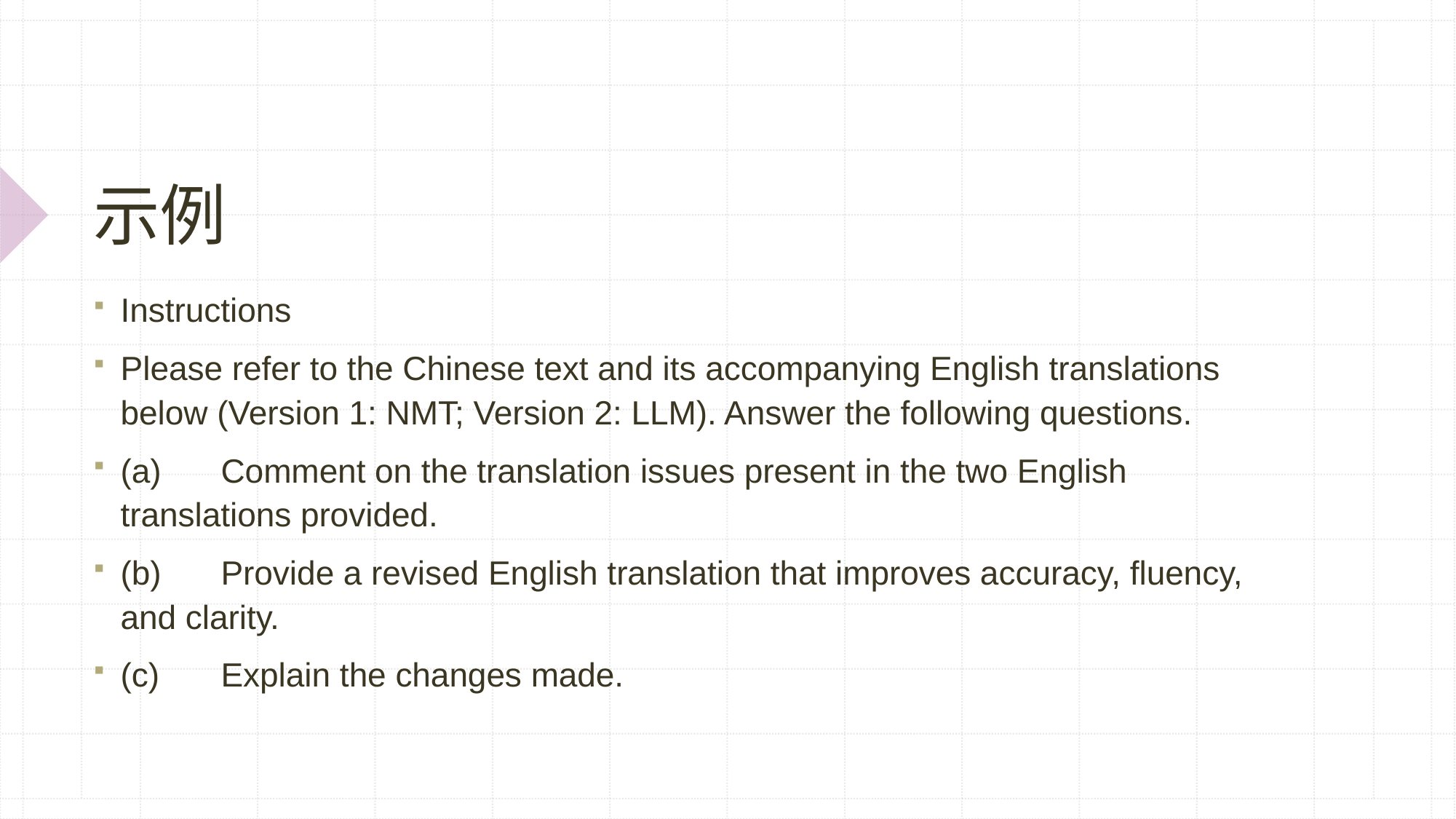

# 示例
Instructions
Please refer to the Chinese text and its accompanying English translations below (Version 1: NMT; Version 2: LLM). Answer the following questions.
(a)	Comment on the translation issues present in the two English translations provided.
(b)	Provide a revised English translation that improves accuracy, fluency, and clarity.
(c)	Explain the changes made.